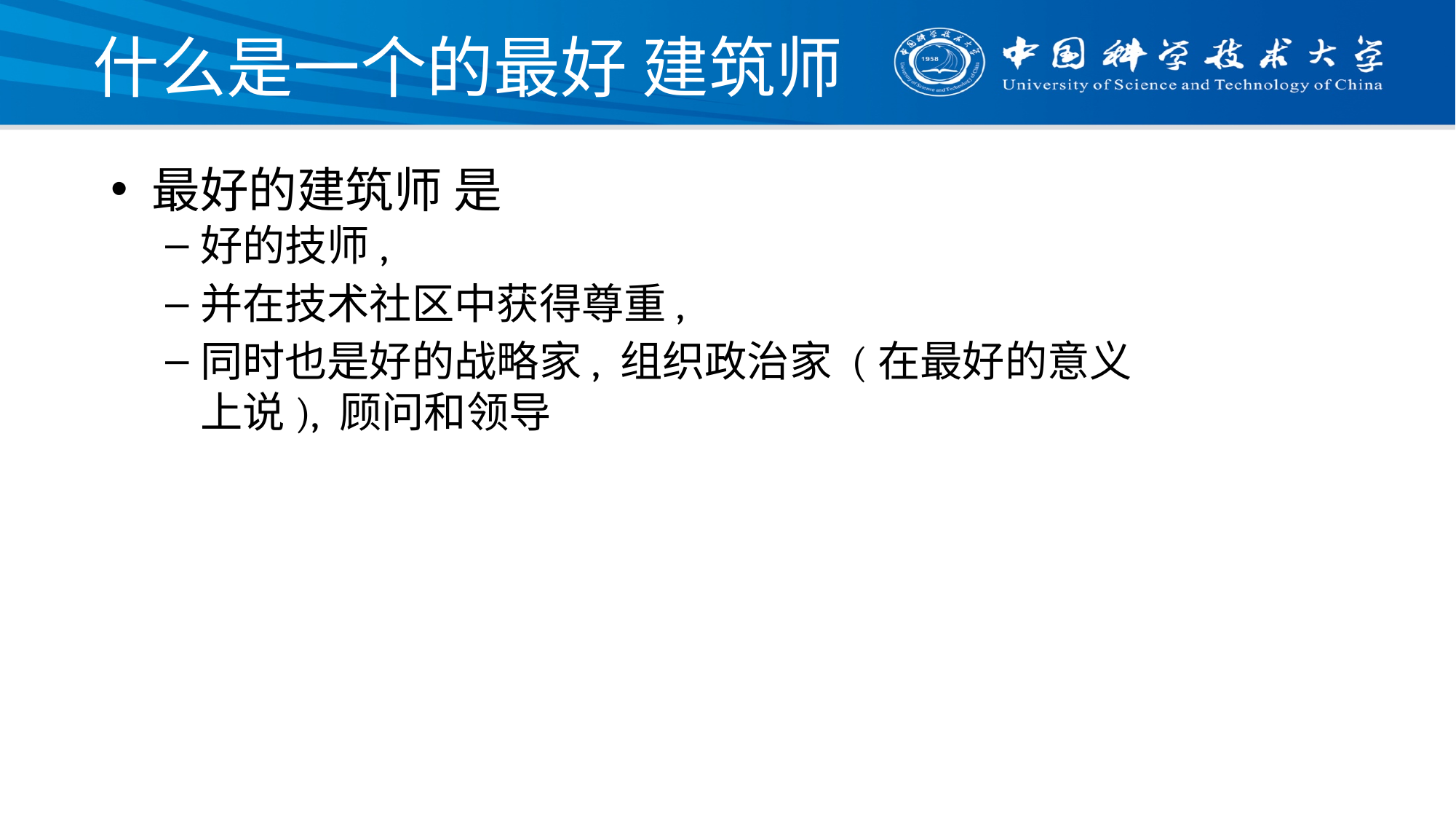

# 什么是一个的最好 建筑师
最好的建筑师 是
好的技师,
并在技术社区中获得尊重,
同时也是好的战略家, 组织政治家 (在最好的意义上说), 顾问和领导